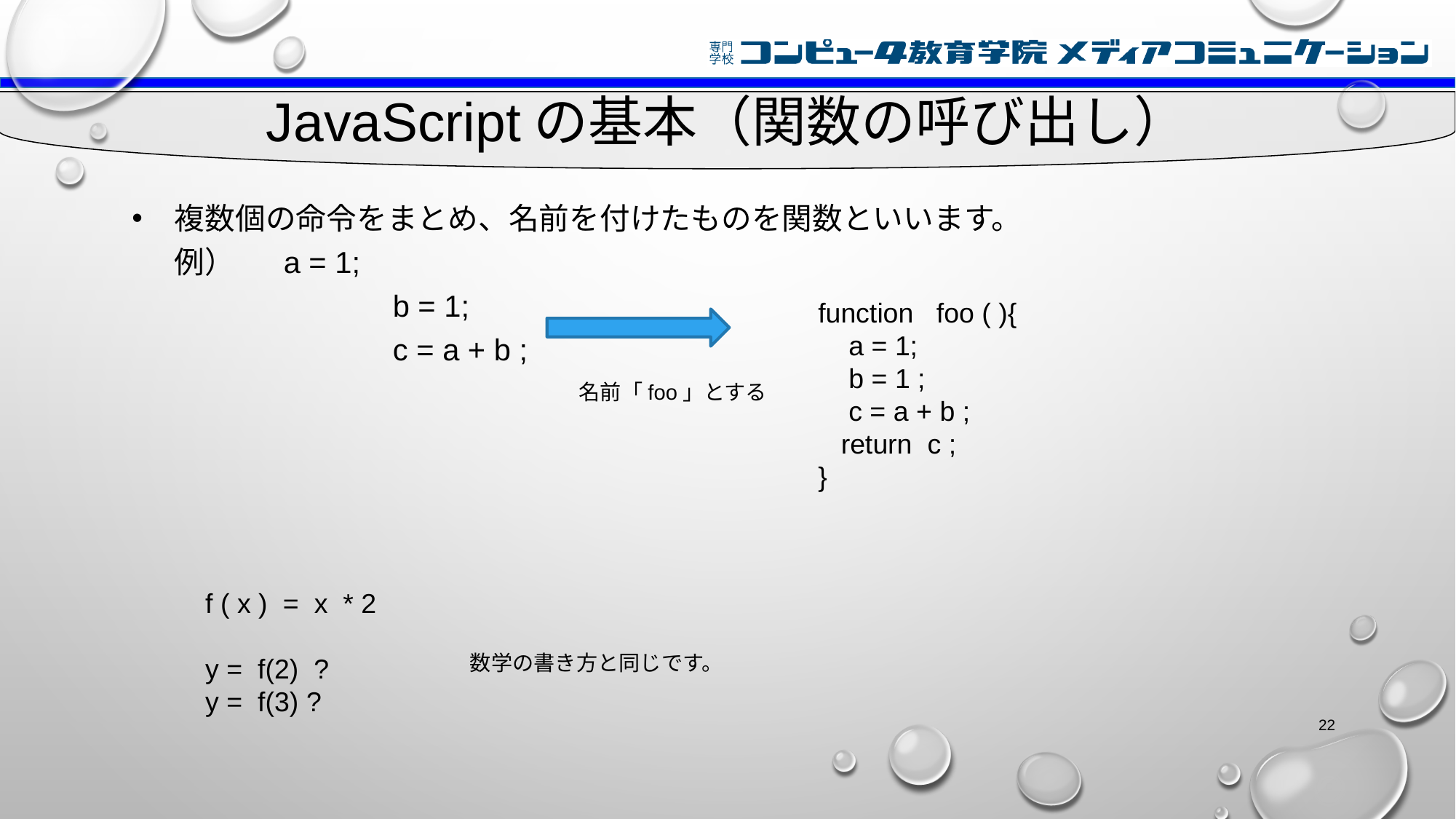

# JavaScriptの基本（関数の呼び出し）
複数個の命令をまとめ、名前を付けたものを関数といいます。
例）	a = 1;
		b = 1;
		c = a + b ;
function   foo ( ){
    a = 1;
    b = 1 ;
    c = a + b ;
   return  c ;
}

　名前「foo」とする
f ( x )  =  x  * 2

y =  f(2)  ?
y =  f(3) ?
数学の書き方と同じです。
22